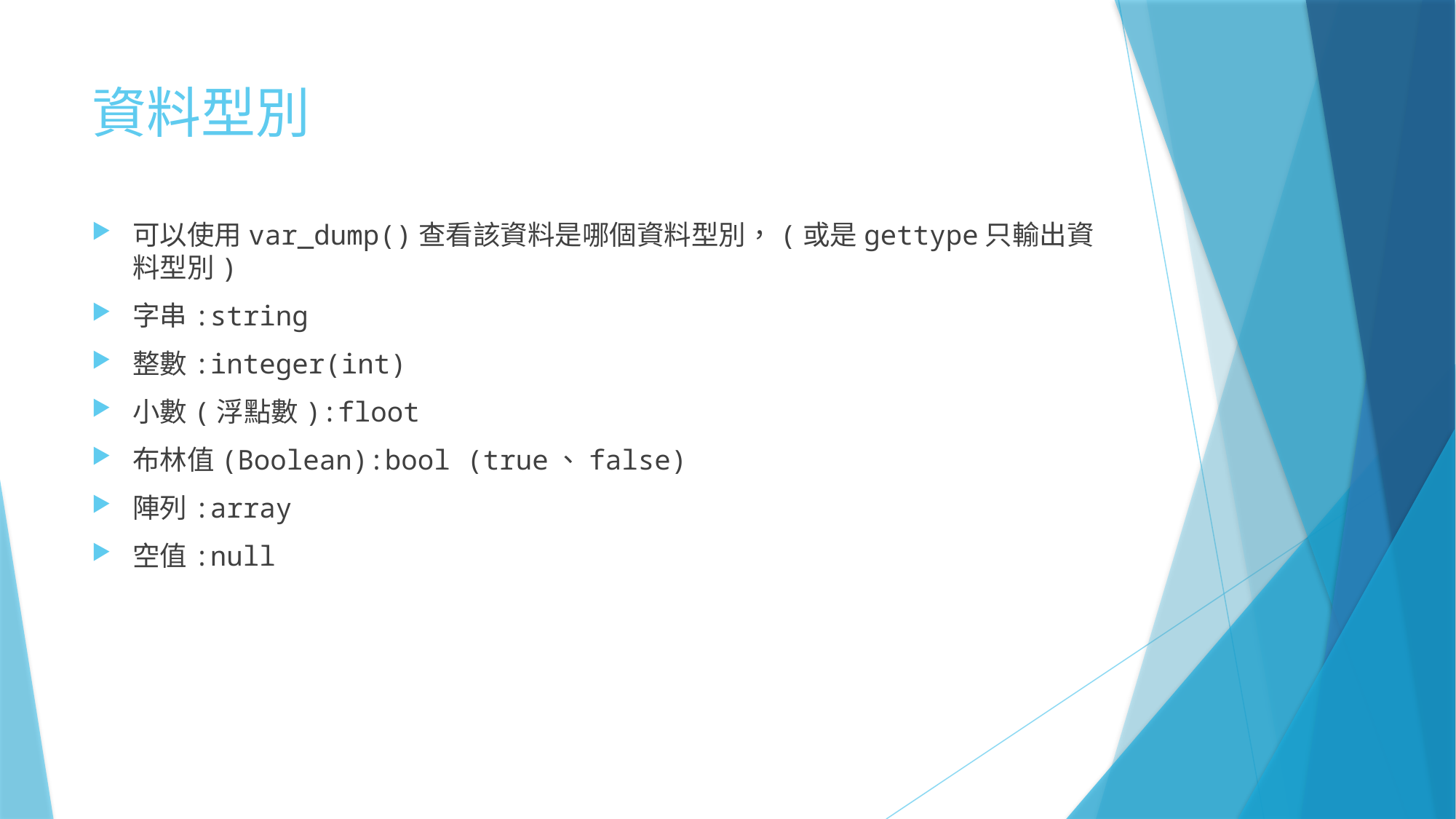

# 資料型別
可以使用var_dump()查看該資料是哪個資料型別，(或是gettype只輸出資料型別)
字串:string
整數:integer(int)
小數(浮點數):floot
布林值(Boolean):bool (true、false)
陣列:array
空值:null